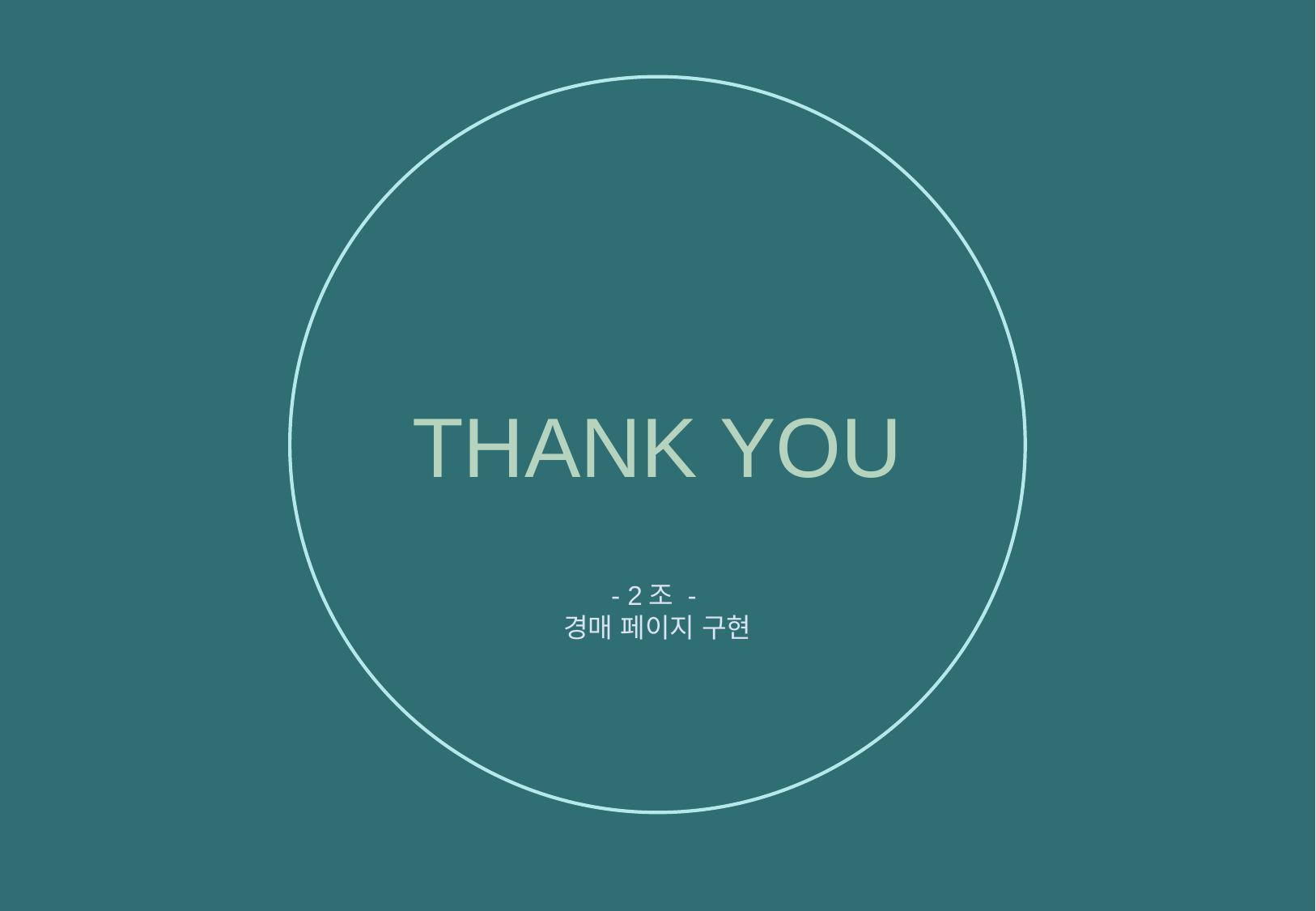

THANK YOU
- 2조 -
경매 페이지 구현